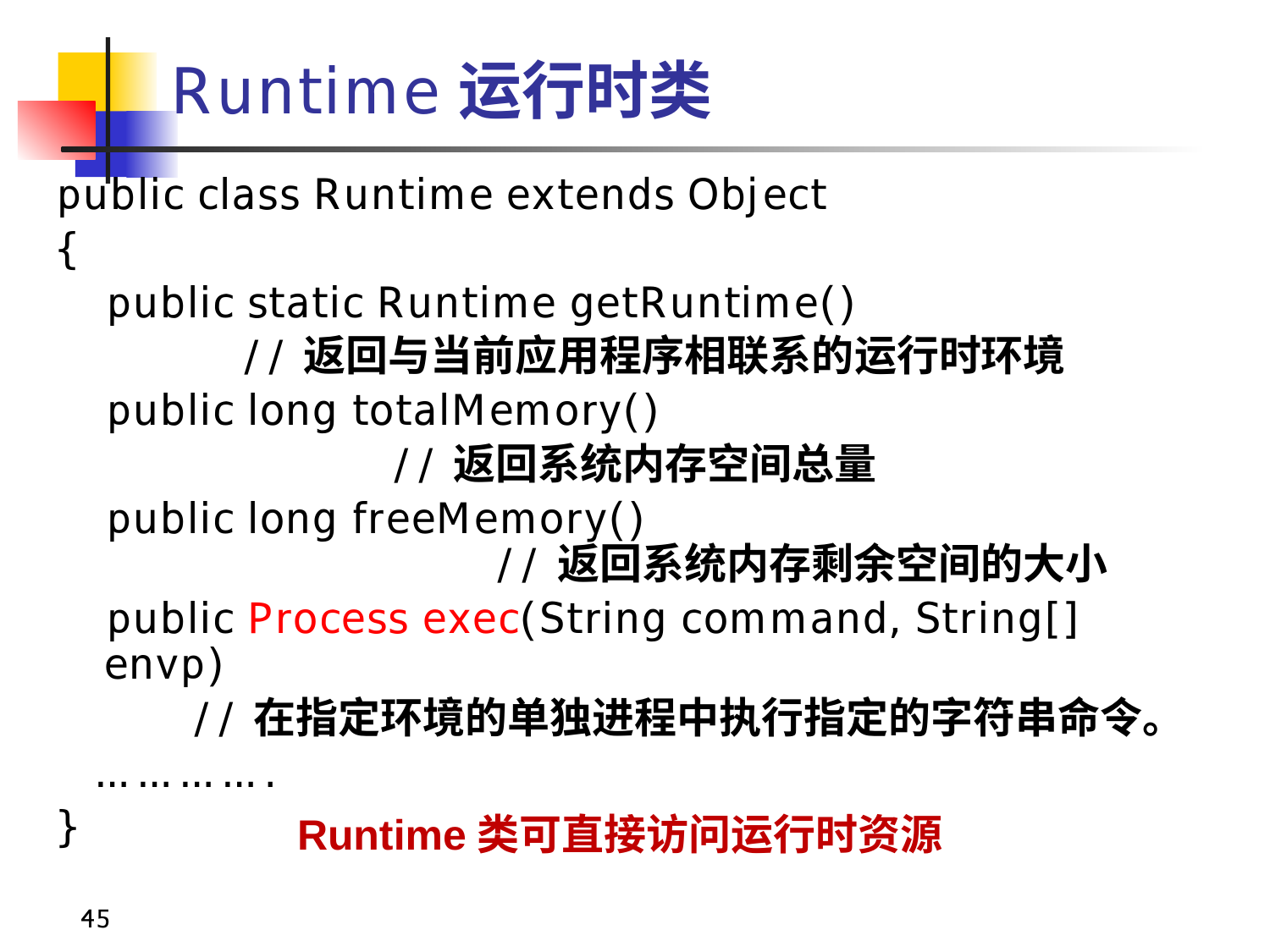

# Runtime运行时类
public class Runtime extends Object
{
    public static Runtime getRuntime()
               //返回与当前应用程序相联系的运行时环境
    public long totalMemory()
                           //返回系统内存空间总量
    public long freeMemory() 							 //返回系统内存剩余空间的大小
    public Process exec(String command, String[] envp)
           //在指定环境的单独进程中执行指定的字符串命令。
   ………….
}
Runtime类可直接访问运行时资源
45